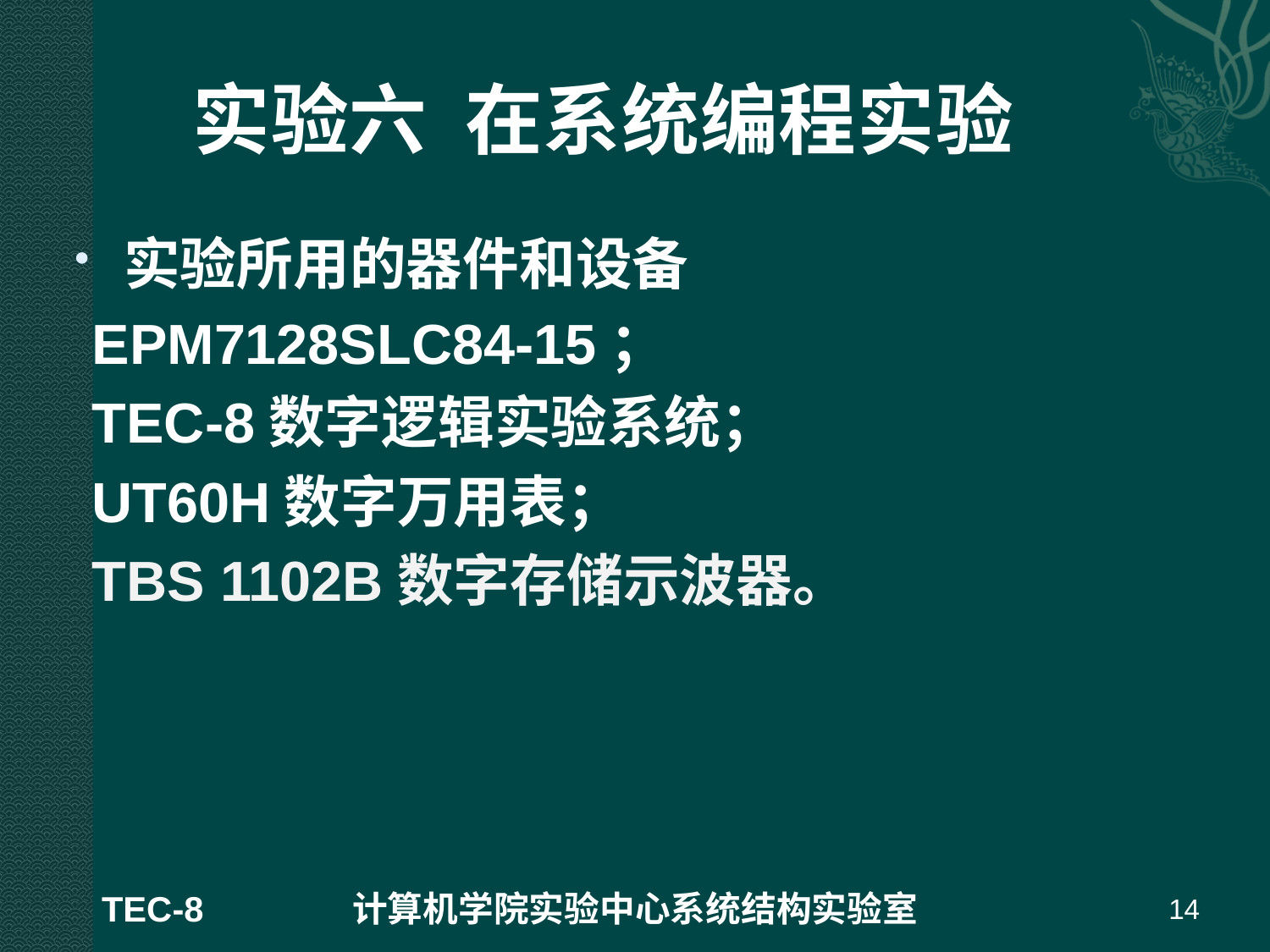

# 实验六  在系统编程实验
实验所用的器件和设备
 EPM7128SLC84-15；
 TEC-8数字逻辑实验系统；
 UT60H数字万用表；
 TBS 1102B数字存储示波器。

TEC-8
计算机学院实验中心系统结构实验室
14